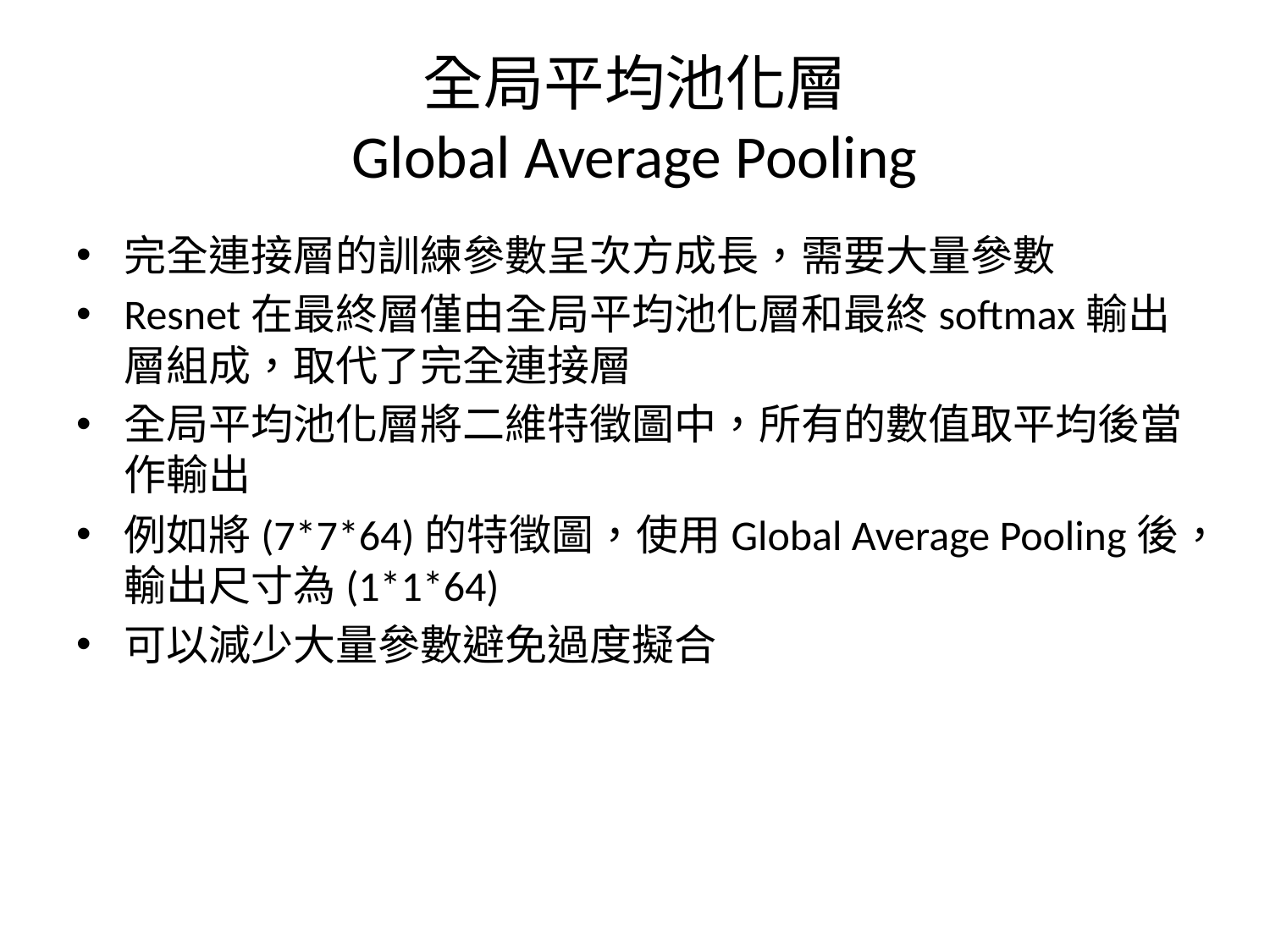

# 全局平均池化層 Global Average Pooling
完全連接層的訓練參數呈次方成長，需要大量參數
Resnet在最終層僅由全局平均池化層和最終softmax輸出層組成，取代了完全連接層
全局平均池化層將二維特徵圖中，所有的數值取平均後當作輸出
例如將(7*7*64)的特徵圖，使用Global Average Pooling後，輸出尺寸為(1*1*64)
可以減少大量參數避免過度擬合